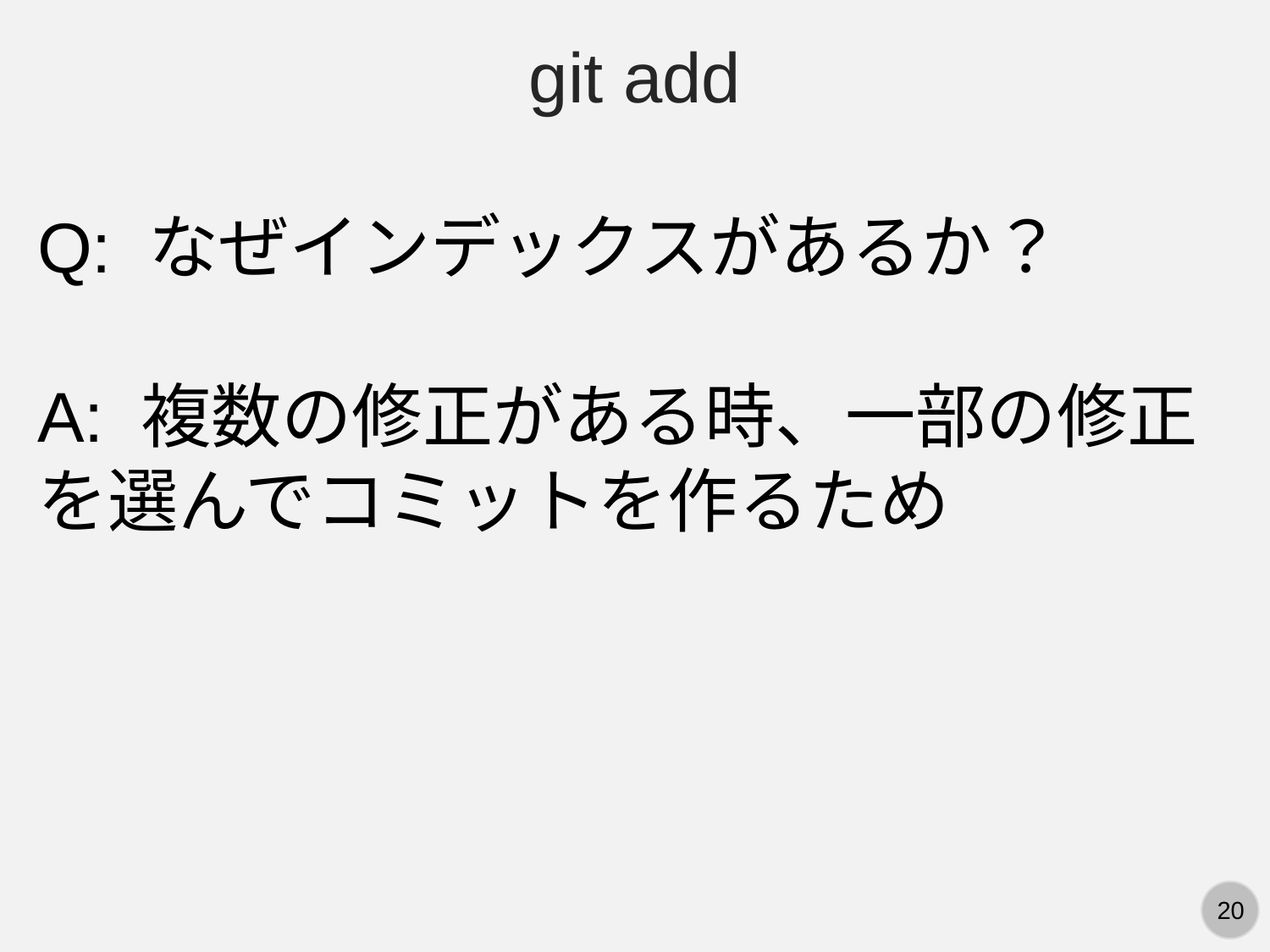

git add
Q: なぜインデックスがあるか？

A: 複数の修正がある時、一部の修正を選んでコミットを作るため